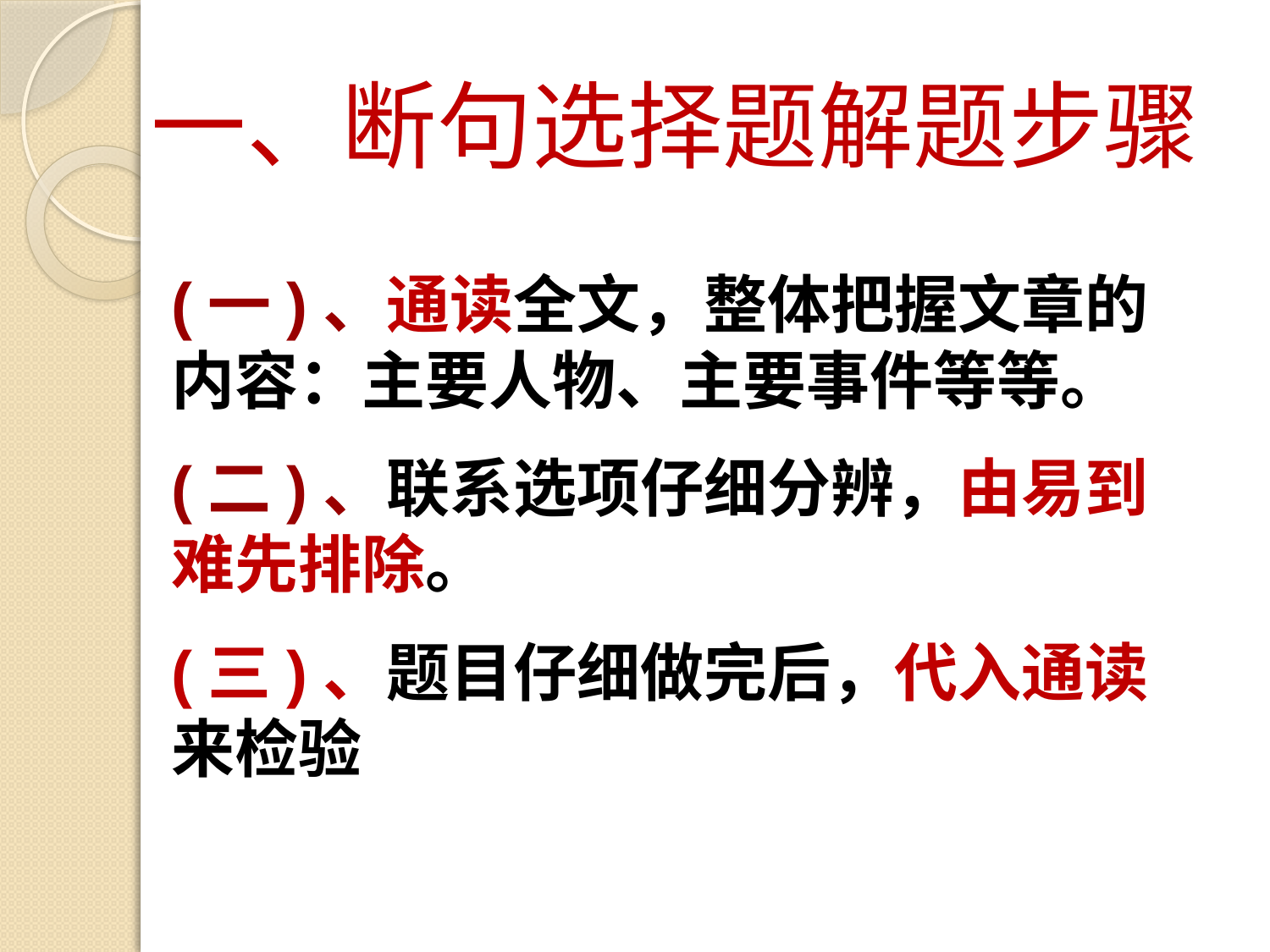

一、断句选择题解题步骤
(一)、通读全文，整体把握文章的内容：主要人物、主要事件等等。
(二)、联系选项仔细分辨，由易到难先排除。
(三)、题目仔细做完后，代入通读来检验